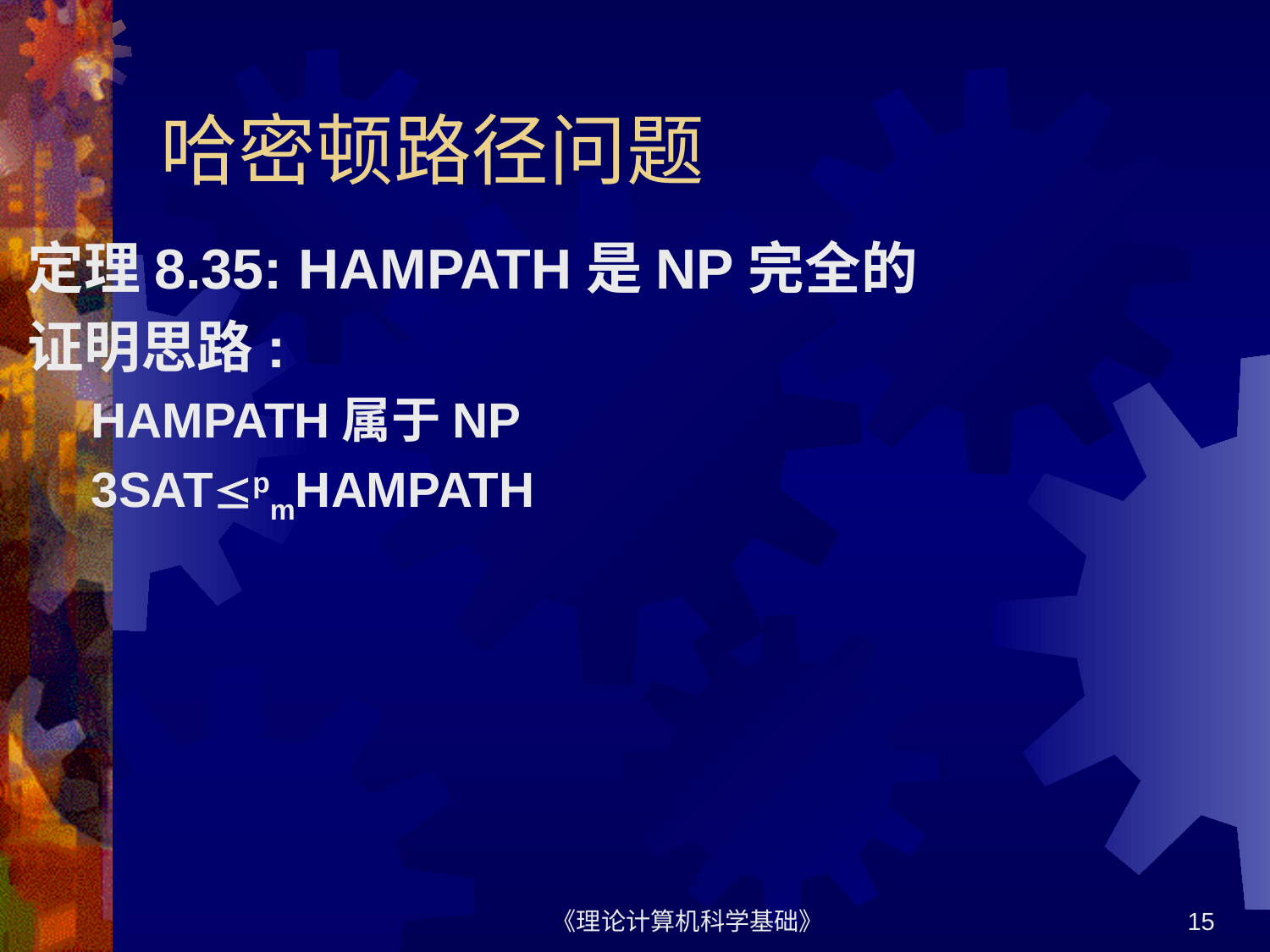

# 哈密顿路径问题
定理8.35: HAMPATH是NP完全的
证明思路:
HAMPATH属于NP
3SAT≤pmHAMPATH
《理论计算机科学基础》
15